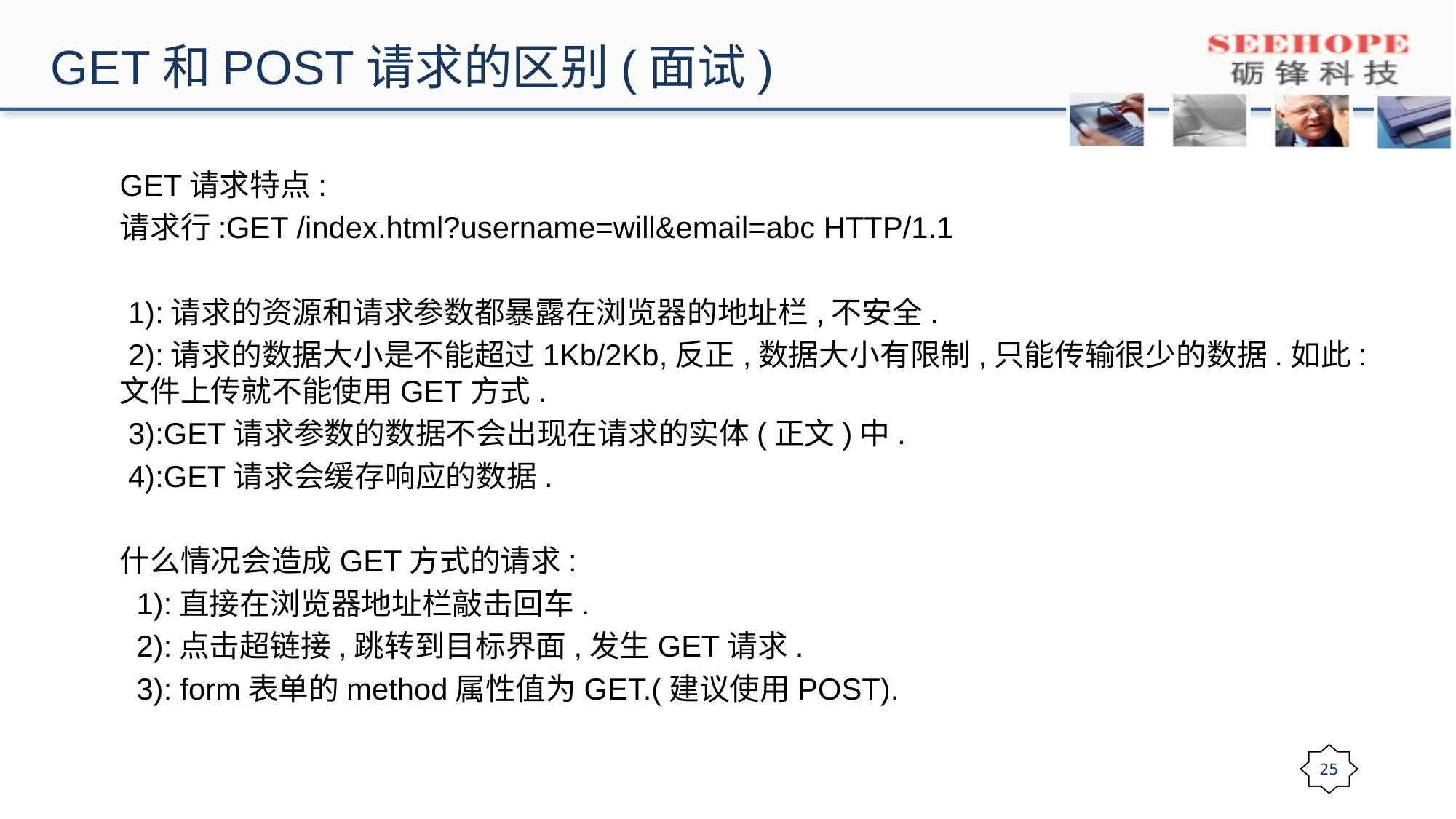

# GET和POST请求的区别(面试)
GET请求特点:
请求行:GET /index.html?username=will&email=abc HTTP/1.1

 1):请求的资源和请求参数都暴露在浏览器的地址栏,不安全.
 2):请求的数据大小是不能超过1Kb/2Kb,反正,数据大小有限制,只能传输很少的数据.如此:文件上传就不能使用GET方式.
 3):GET请求参数的数据不会出现在请求的实体(正文)中.
 4):GET请求会缓存响应的数据.

什么情况会造成GET方式的请求:
  1):直接在浏览器地址栏敲击回车.
  2):点击超链接,跳转到目标界面,发生GET请求.
  3): form表单的method属性值为GET.(建议使用POST).